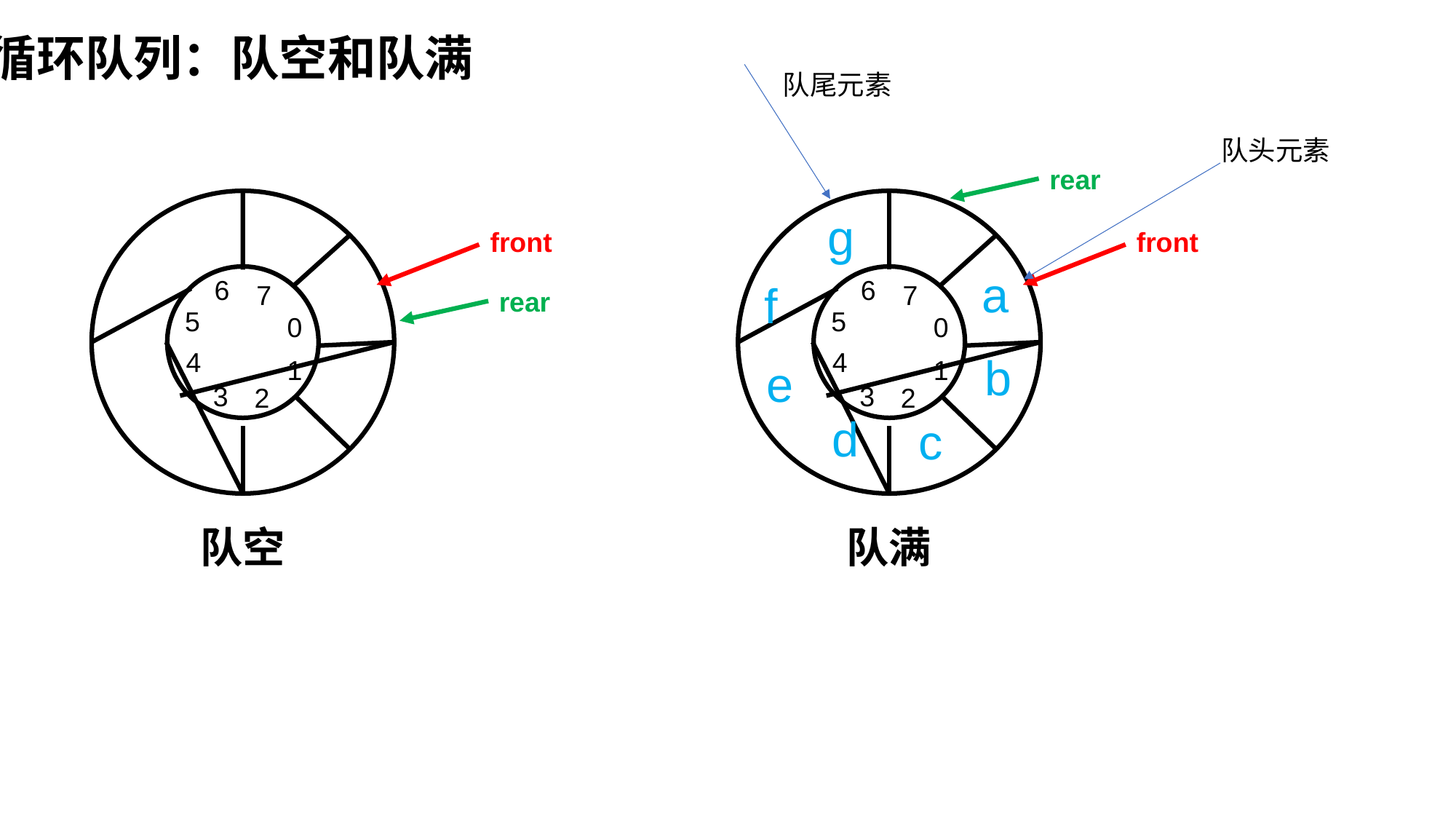

循环队列：队空和队满
队尾元素
队头元素
rear

g
front
front
a
6
6
f
7
7
rear
5
5
0
0
4
4
b
1
1
e
3
3
2
2
d
c
队空
队满